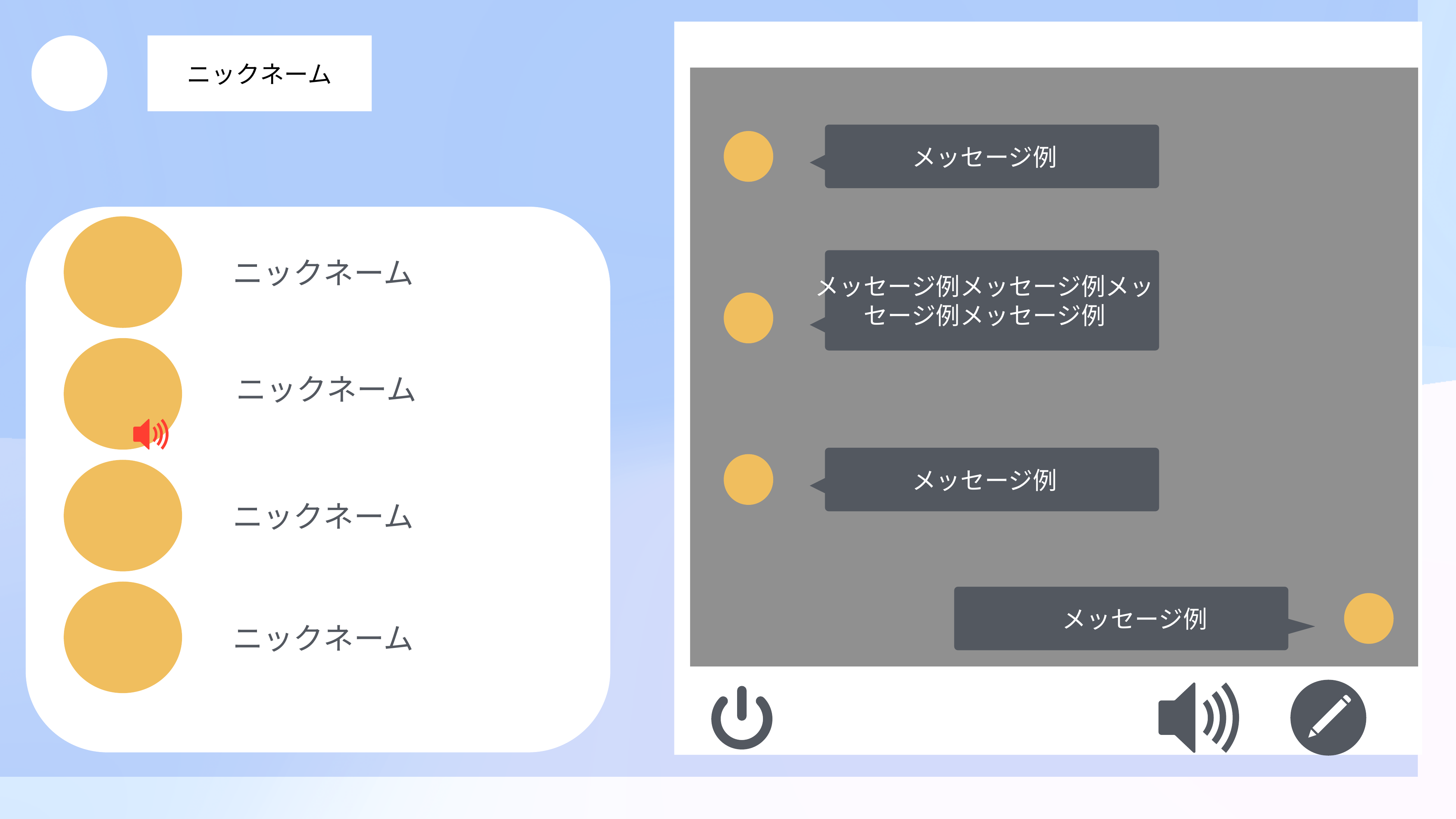

ニックネーム

メッセージ例

メッセージ例メッセージ例メッセージ例メッセージ例
ニックネーム

ニックネーム

メッセージ例

ニックネーム

メッセージ例

ニックネーム